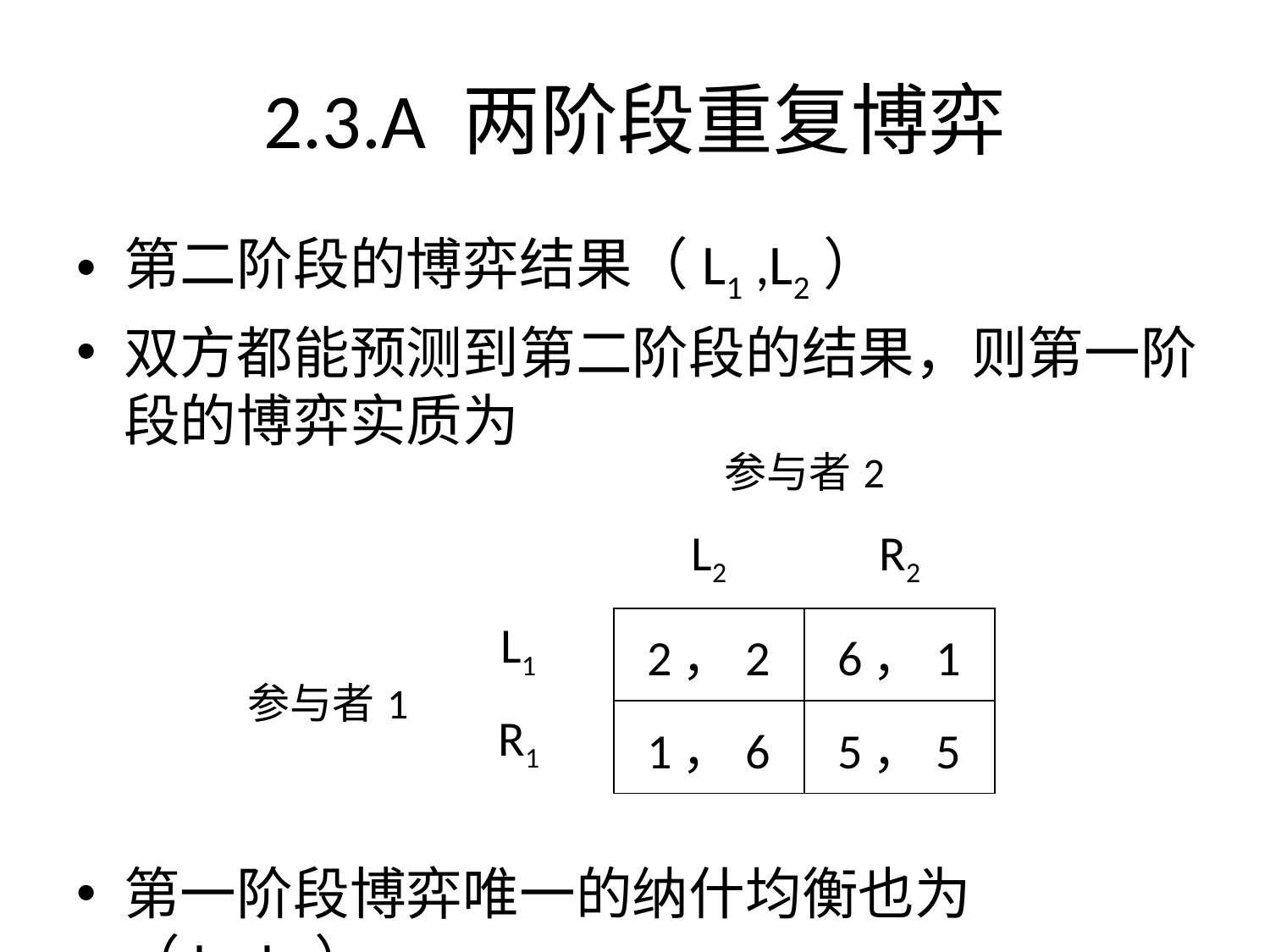

2.3.A 两阶段重复博弈
第二阶段的博弈结果（L1 ,L2）
双方都能预测到第二阶段的结果，则第一阶段的博弈实质为

第一阶段博弈唯一的纳什均衡也为（L1 ,L2）
|  |  | 参与者2 |  |
| --- | --- | --- | --- |
|  |  | L2 | R2 |
| 参与者1 | L1 | 2，2 | 6，1 |
|  | R1 | 1，6 | 5，5 |